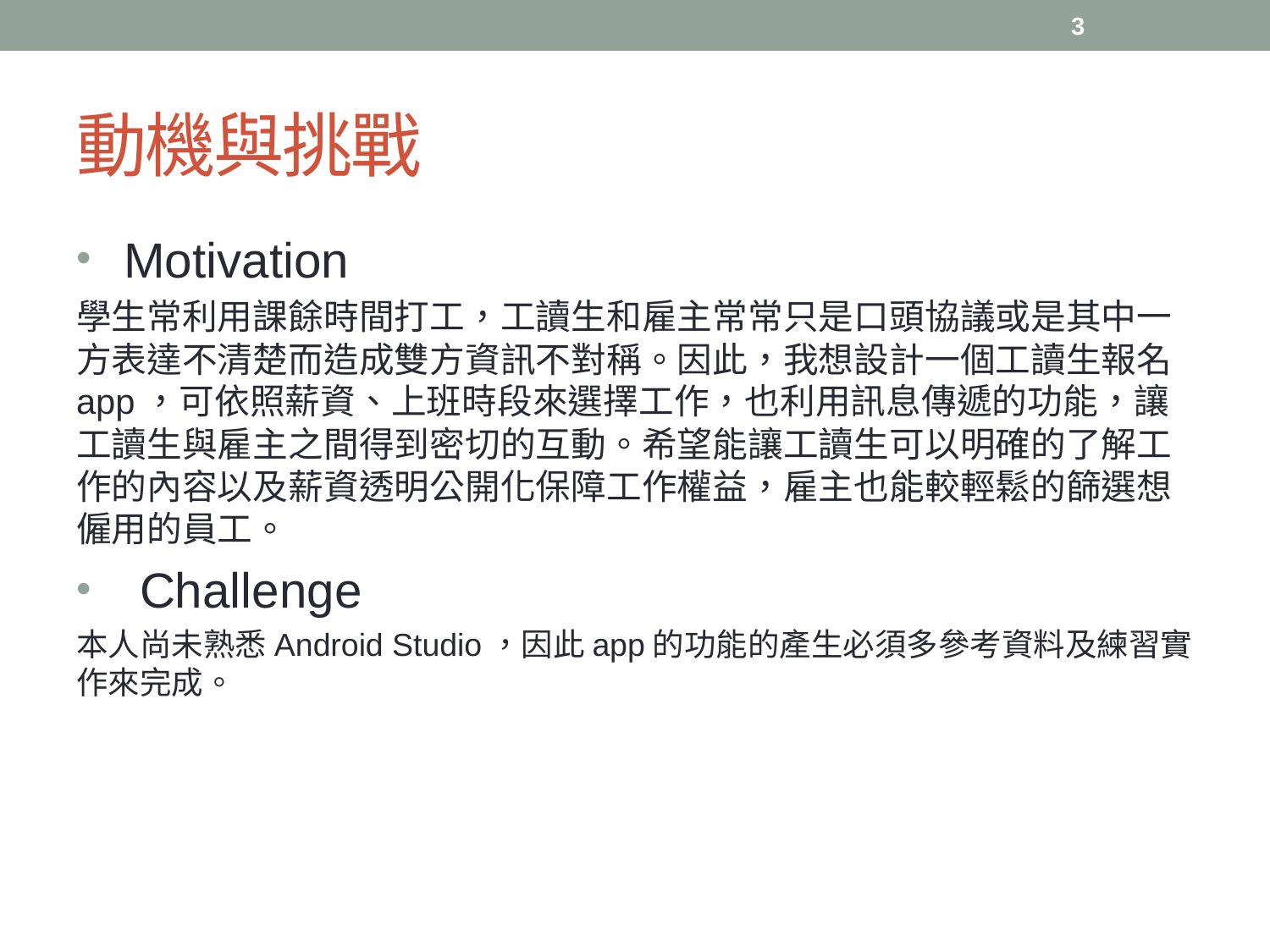

3
# 動機與挑戰
Motivation
學生常利用課餘時間打工，工讀生和雇主常常只是口頭協議或是其中一方表達不清楚而造成雙方資訊不對稱。因此，我想設計一個工讀生報名app，可依照薪資、上班時段來選擇工作，也利用訊息傳遞的功能，讓工讀生與雇主之間得到密切的互動。希望能讓工讀生可以明確的了解工作的內容以及薪資透明公開化保障工作權益，雇主也能較輕鬆的篩選想僱用的員工。
Challenge
本人尚未熟悉Android Studio，因此app的功能的產生必須多參考資料及練習實作來完成。